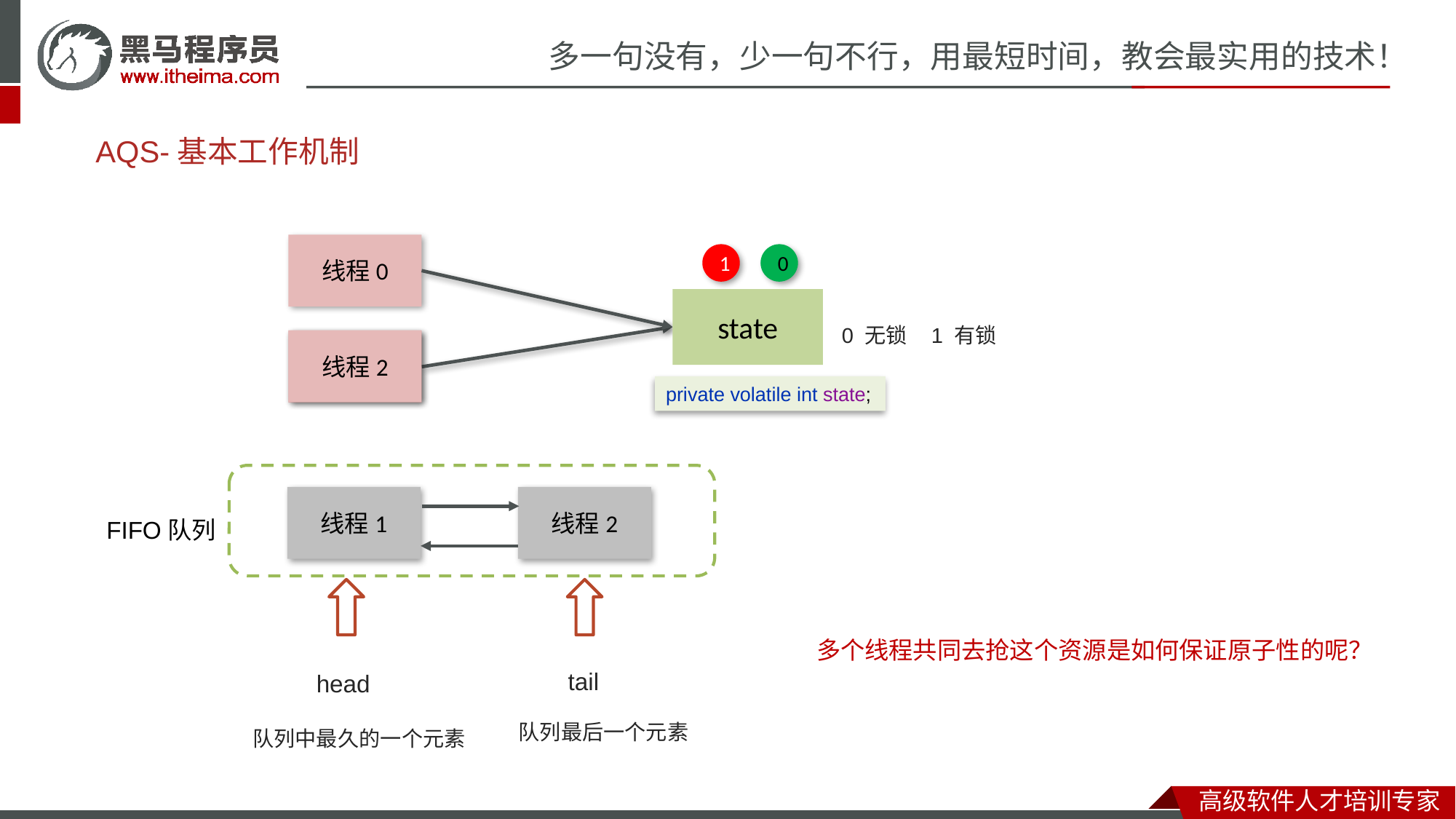

# AQS-基本工作机制
线程0
1
0
state
0 无锁    1 有锁
private volatile int state;
线程2
线程1

FIFO队列
线程1
线程2

head
队列中最久的一个元素

tail
队列最后一个元素
多个线程共同去抢这个资源是如何保证原子性的呢？